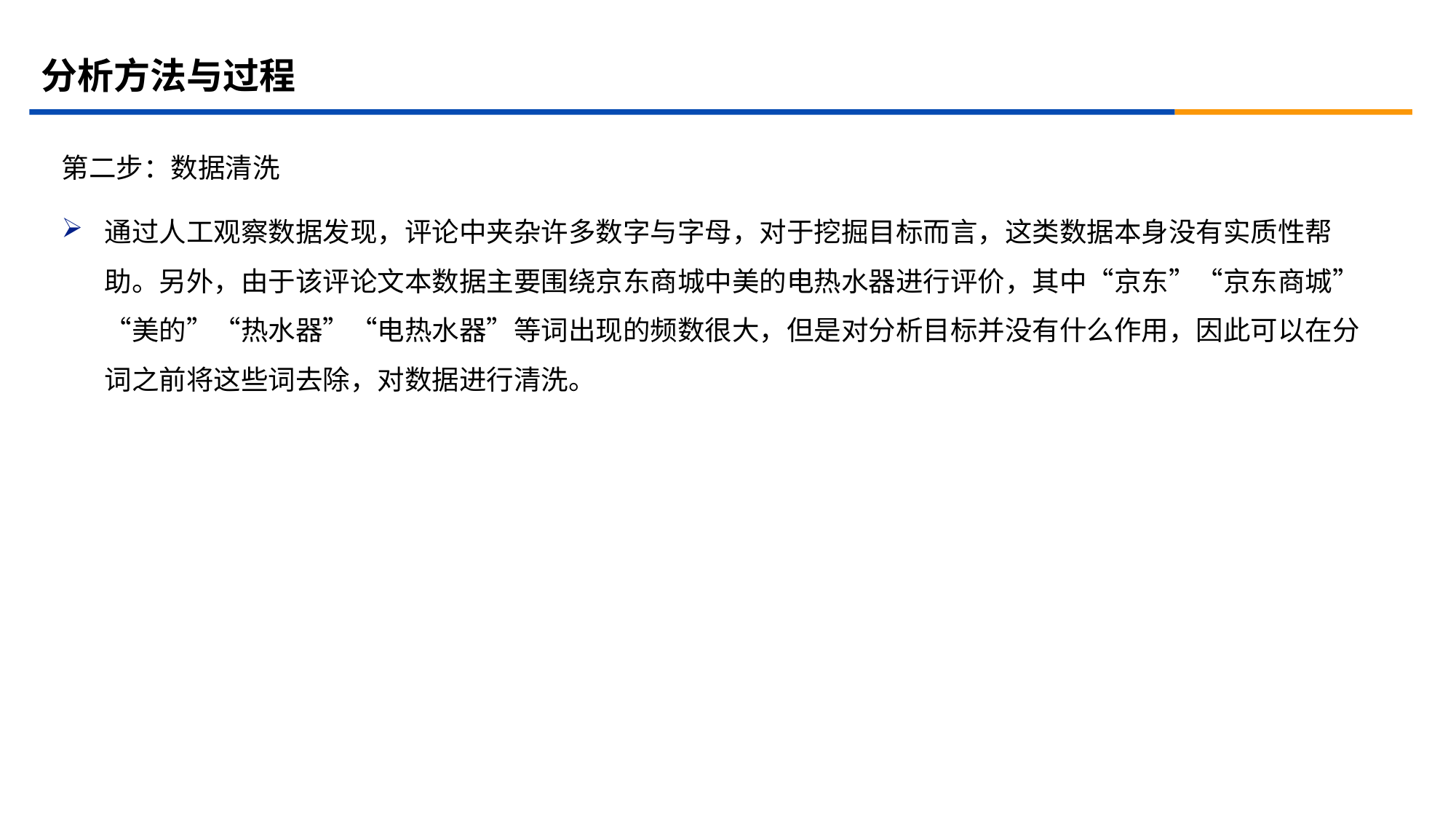

# 分析方法与过程
第二步：数据清洗
通过人工观察数据发现，评论中夹杂许多数字与字母，对于挖掘目标而言，这类数据本身没有实质性帮助。另外，由于该评论文本数据主要围绕京东商城中美的电热水器进行评价，其中“京东”“京东商城”“美的”“热水器”“电热水器”等词出现的频数很大，但是对分析目标并没有什么作用，因此可以在分词之前将这些词去除，对数据进行清洗。